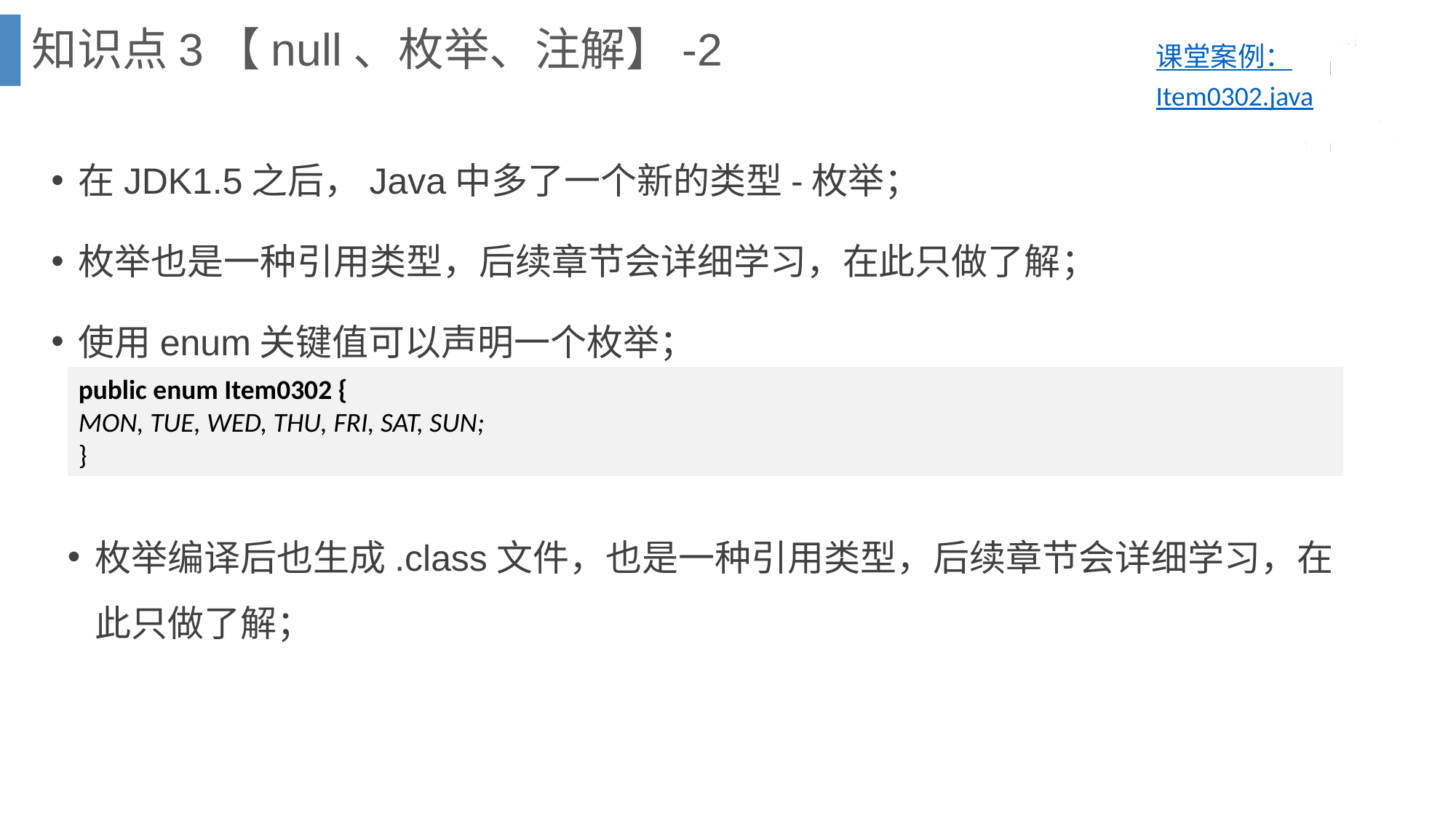

知识点3【null、枚举、注解】-2
课堂案例：Item0302.java
在JDK1.5之后，Java中多了一个新的类型-枚举；
枚举也是一种引用类型，后续章节会详细学习，在此只做了解；
使用enum关键值可以声明一个枚举；
public enum Item0302 {
MON, TUE, WED, THU, FRI, SAT, SUN;
}
枚举编译后也生成.class文件，也是一种引用类型，后续章节会详细学习，在此只做了解；